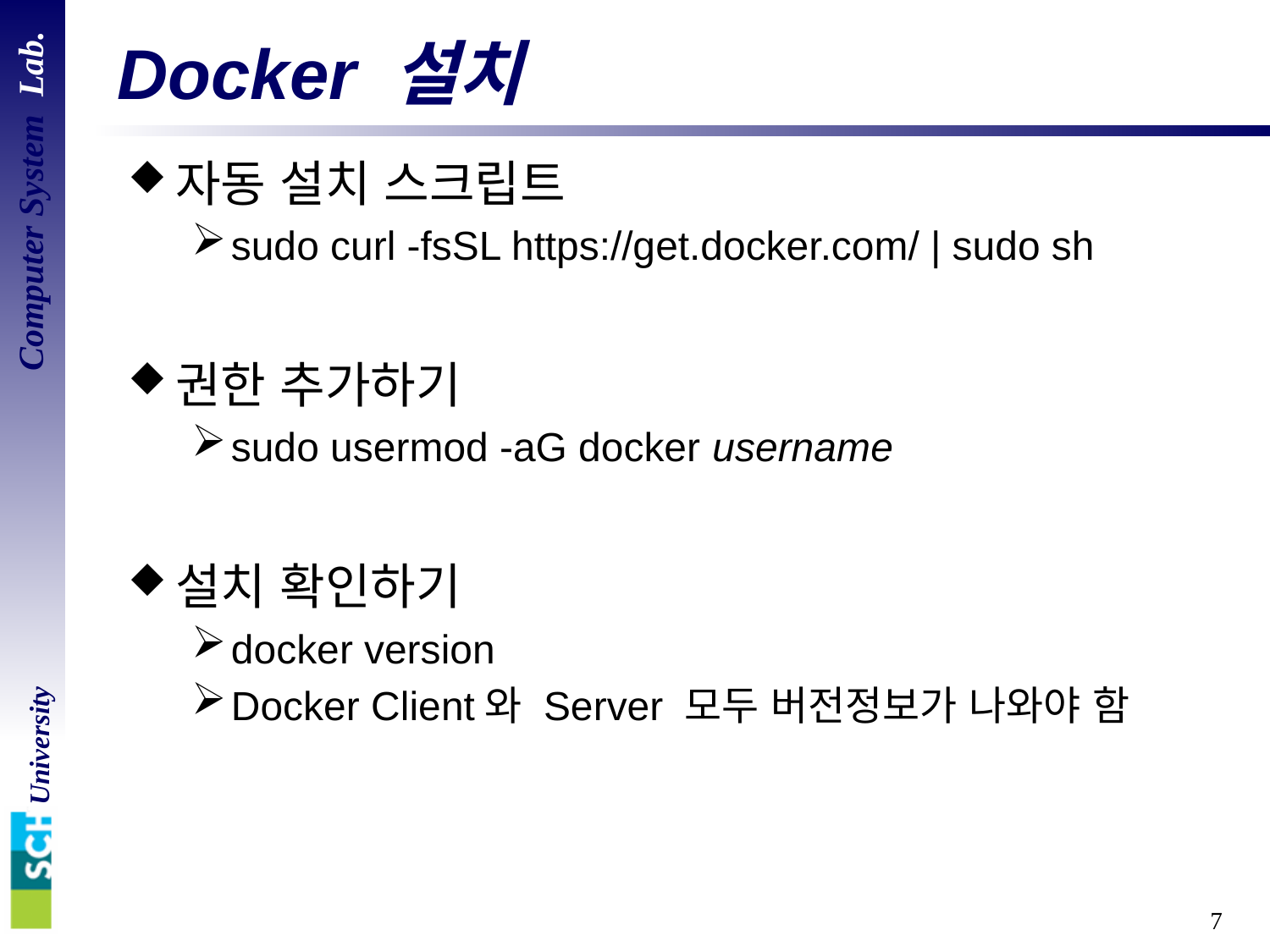

# Docker 설치
자동 설치 스크립트
sudo curl -fsSL https://get.docker.com/ | sudo sh

권한 추가하기
sudo usermod -aG docker username

설치 확인하기
docker version
Docker Client와 Server 모두 버전정보가 나와야 함